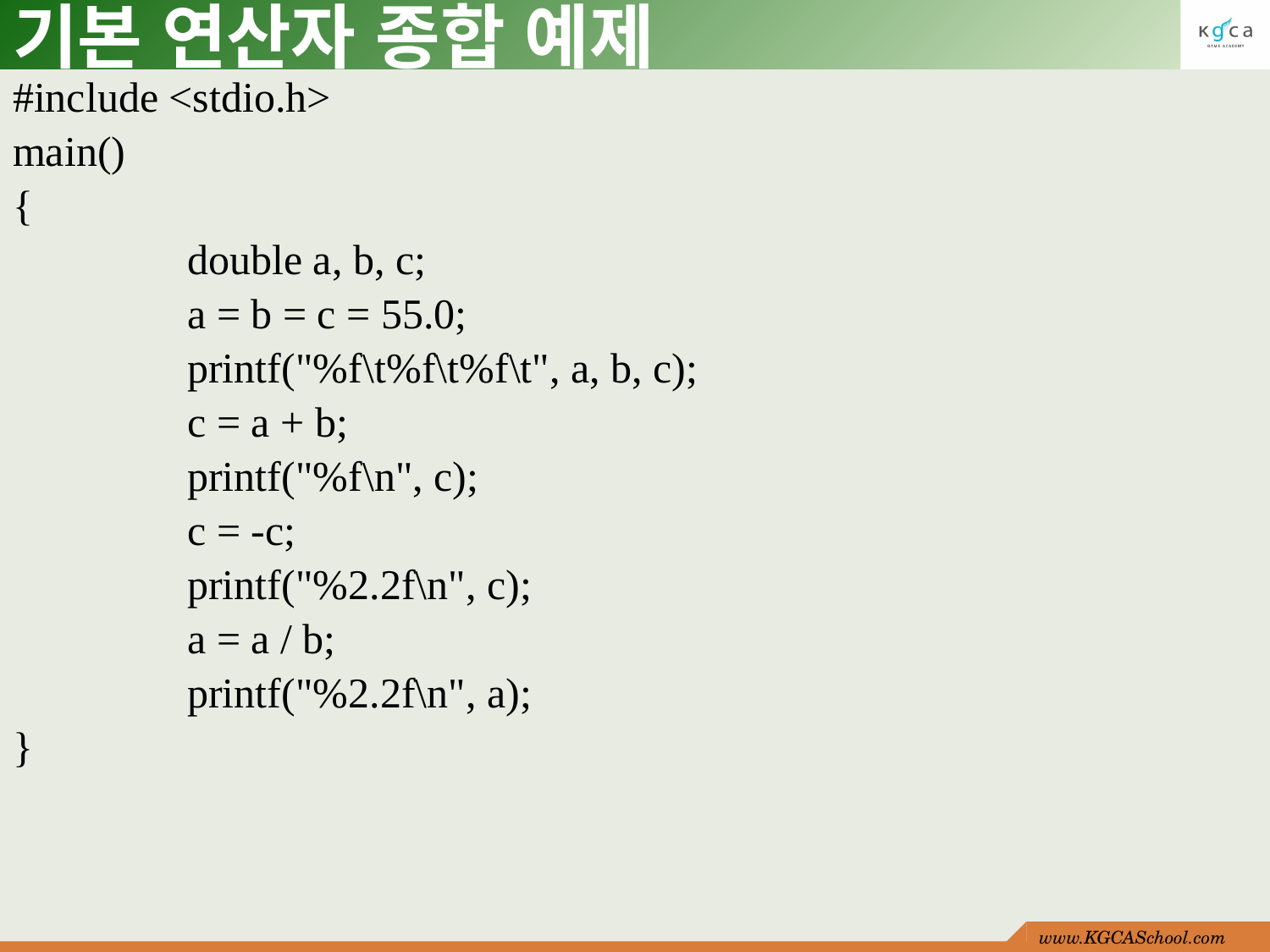

# 기본 연산자 종합 예제
#include <stdio.h>
main()
{
		double a, b, c;
		a = b = c = 55.0;
		printf("%f\t%f\t%f\t", a, b, c);
		c = a + b;
		printf("%f\n", c);
		c = -c;
		printf("%2.2f\n", c);
		a = a / b;
		printf("%2.2f\n", a);
}